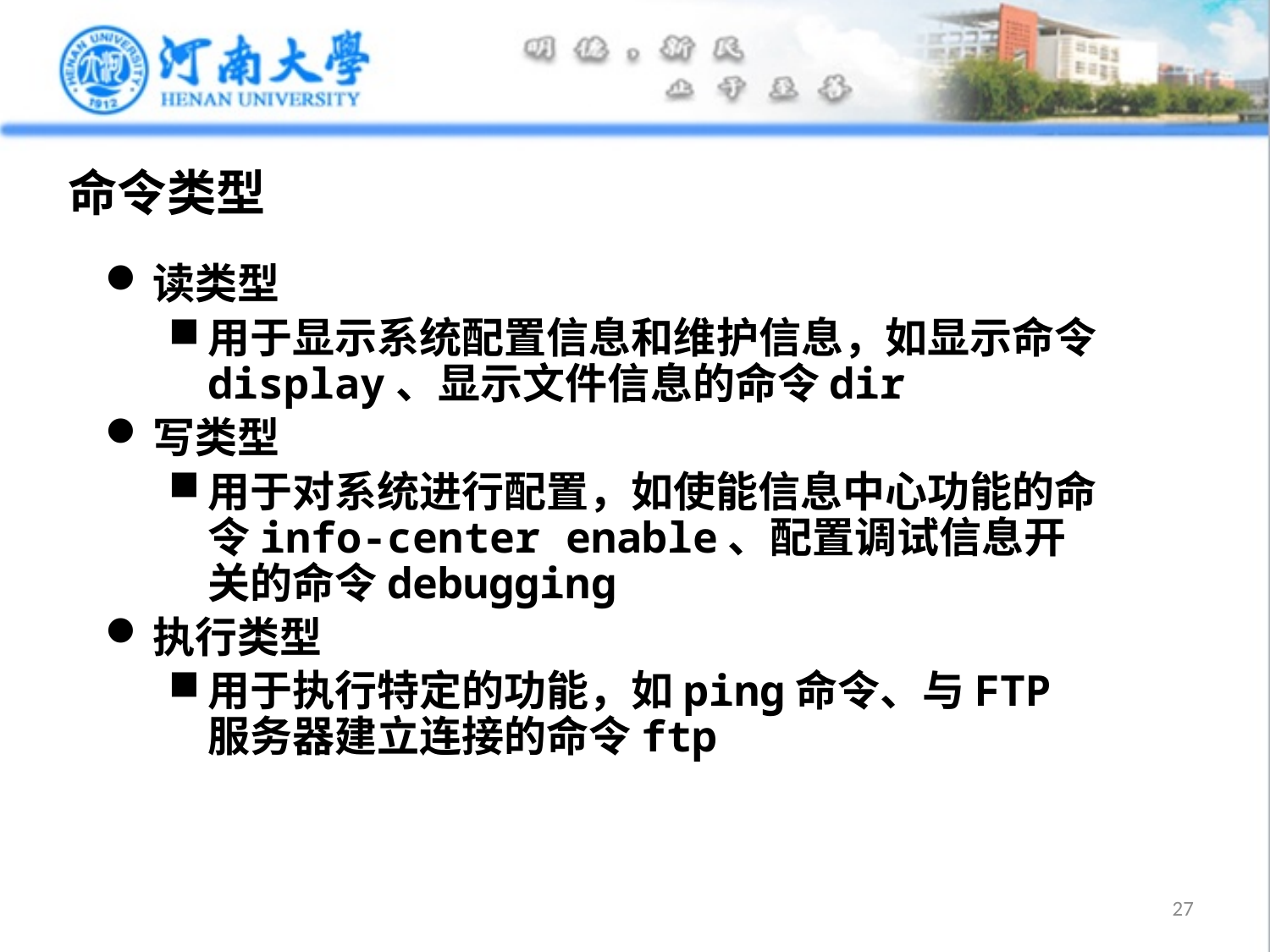

# 命令类型
读类型
用于显示系统配置信息和维护信息，如显示命令display、显示文件信息的命令dir
写类型
用于对系统进行配置，如使能信息中心功能的命令info-center enable、配置调试信息开关的命令debugging
执行类型
用于执行特定的功能，如ping命令、与FTP服务器建立连接的命令ftp

27